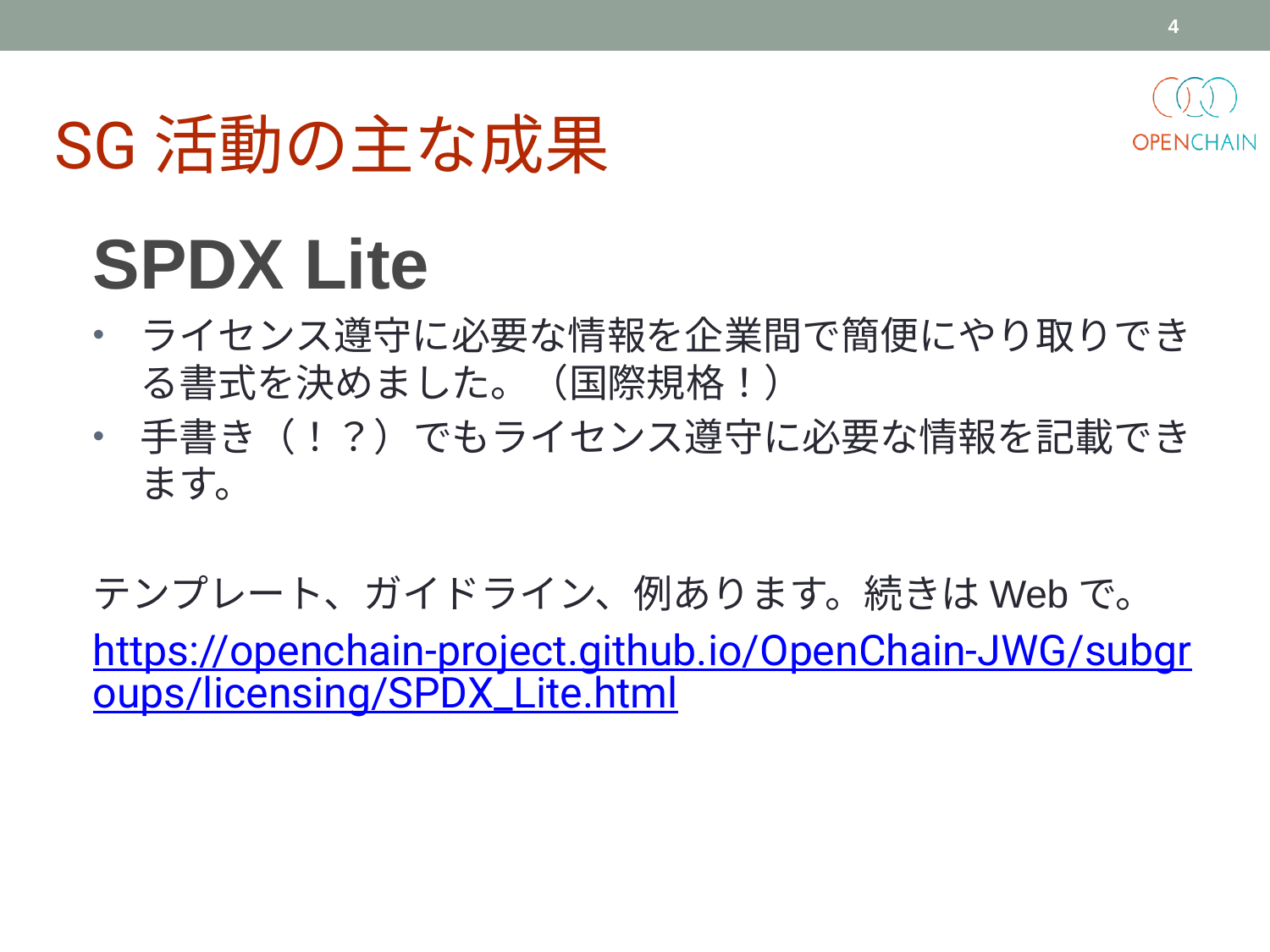

4
# SG活動の主な成果
SPDX Lite
ライセンス遵守に必要な情報を企業間で簡便にやり取りできる書式を決めました。（国際規格！）
手書き（！？）でもライセンス遵守に必要な情報を記載できます。

テンプレート、ガイドライン、例あります。続きはWebで。
https://openchain-project.github.io/OpenChain-JWG/subgroups/licensing/SPDX_Lite.html